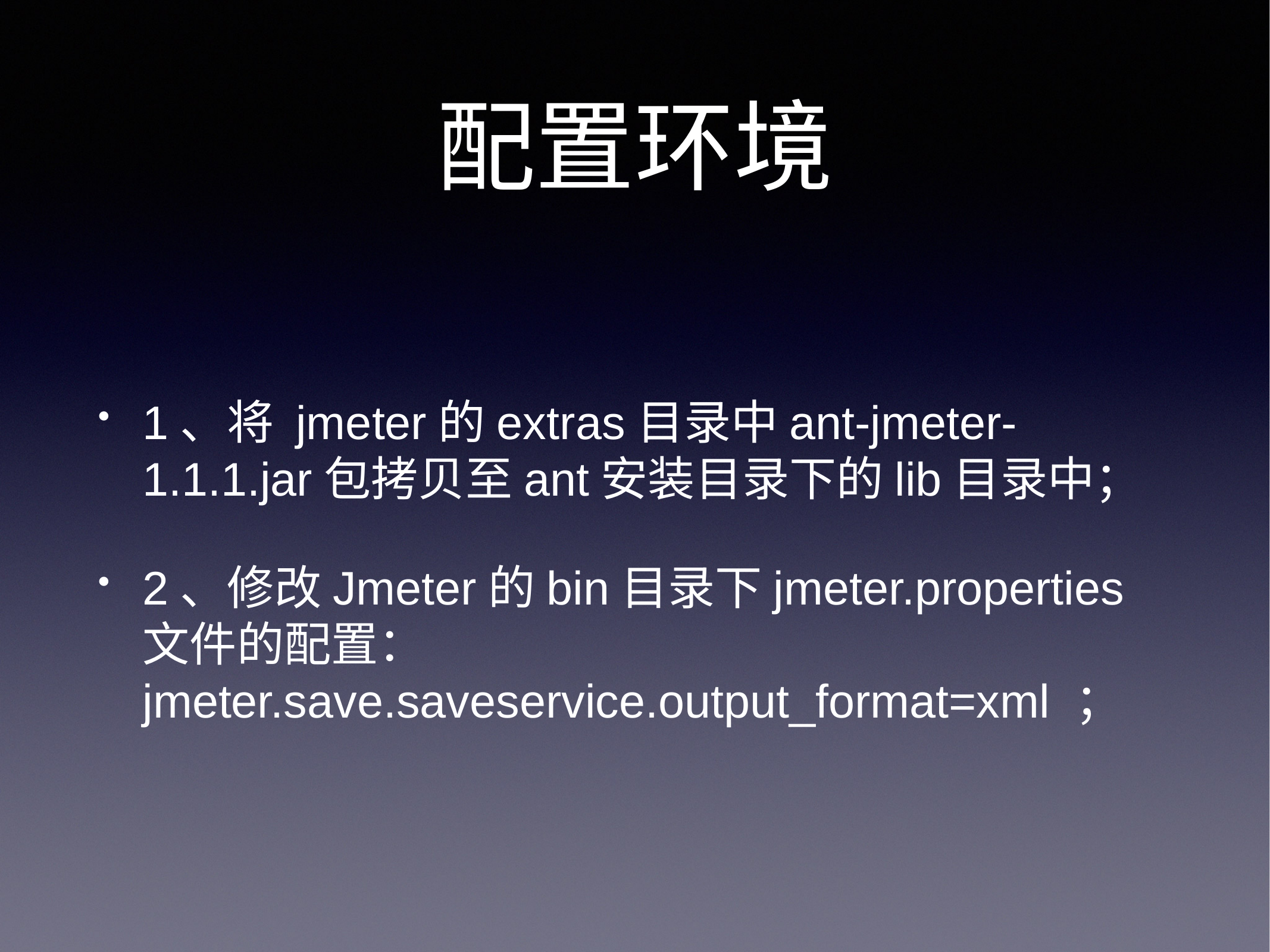

# 配置环境
1、将 jmeter的extras目录中ant-jmeter-1.1.1.jar包拷贝至ant安装目录下的lib目录中；
2、修改Jmeter的bin目录下jmeter.properties文件的配置：jmeter.save.saveservice.output_format=xml ；